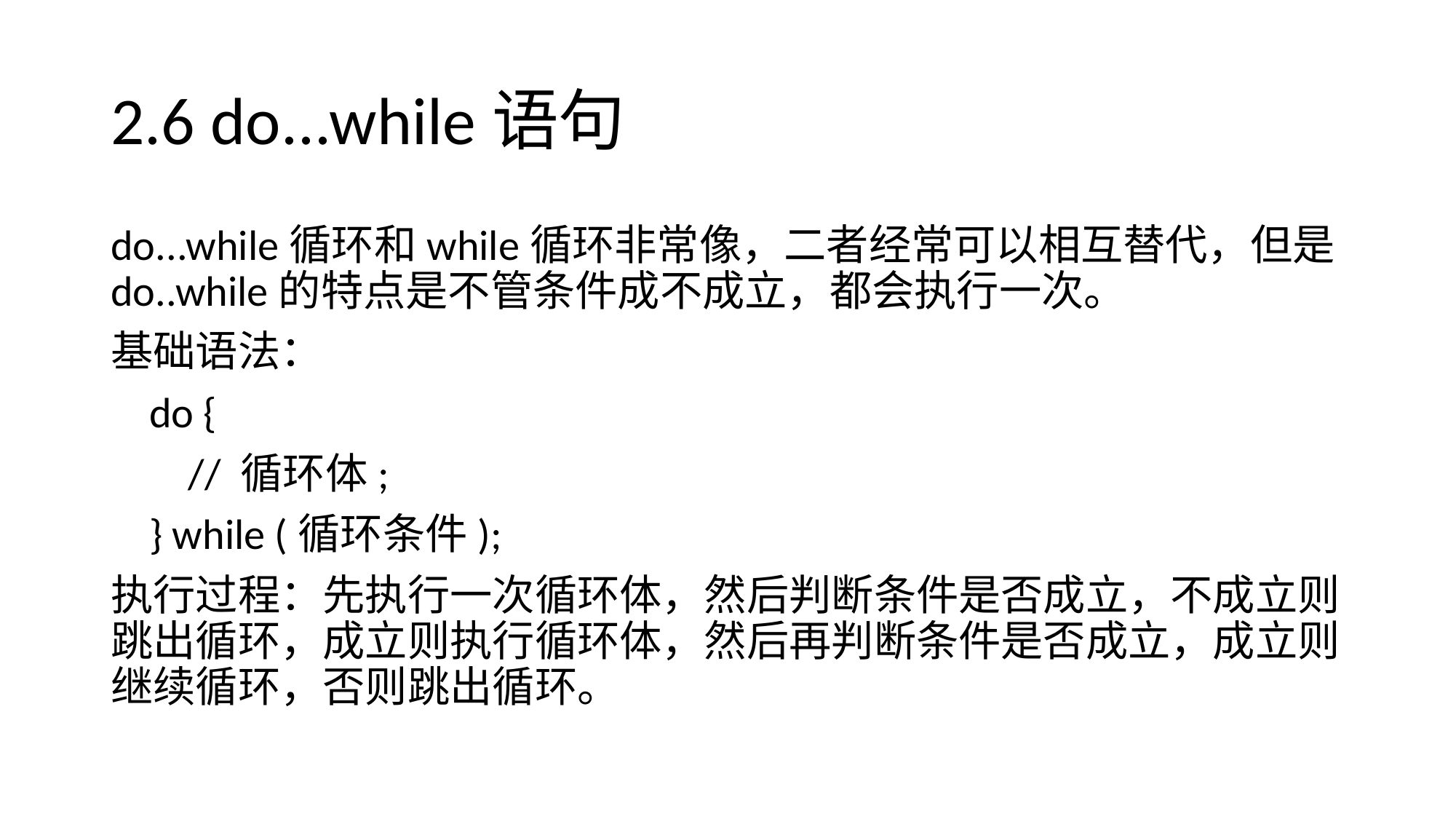

# 2.6 do...while语句
do...while循环和while循环非常像，二者经常可以相互替代，但是do..while的特点是不管条件成不成立，都会执行一次。
基础语法：
    do {
        // 循环体;
    } while (循环条件);
执行过程：先执行一次循环体，然后判断条件是否成立，不成立则跳出循环，成立则执行循环体，然后再判断条件是否成立，成立则继续循环，否则跳出循环。